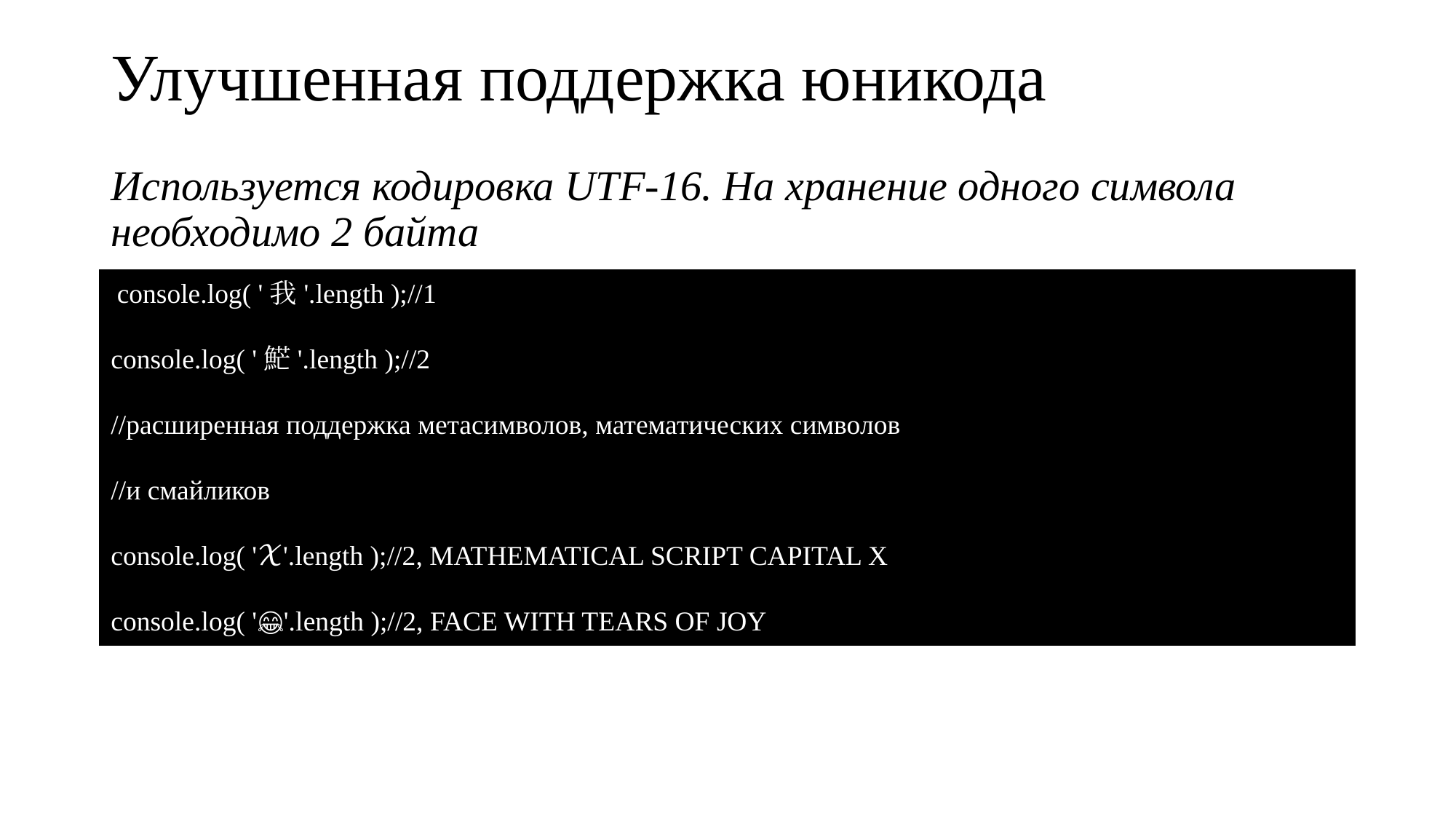

# Улучшенная поддержка юникода
Используется кодировка UTF-16. На хранение одного символа необходимо 2 байта

 console.log( '我'.length );//1

console.log( '𩷶'.length );//2

//расширенная поддержка метасимволов, математических символов

//и смайликов

console.log( '𝒳'.length );//2, MATHEMATICAL SCRIPT CAPITAL X

console.log( '😂'.length );//2, FACE WITH TEARS OF JOY